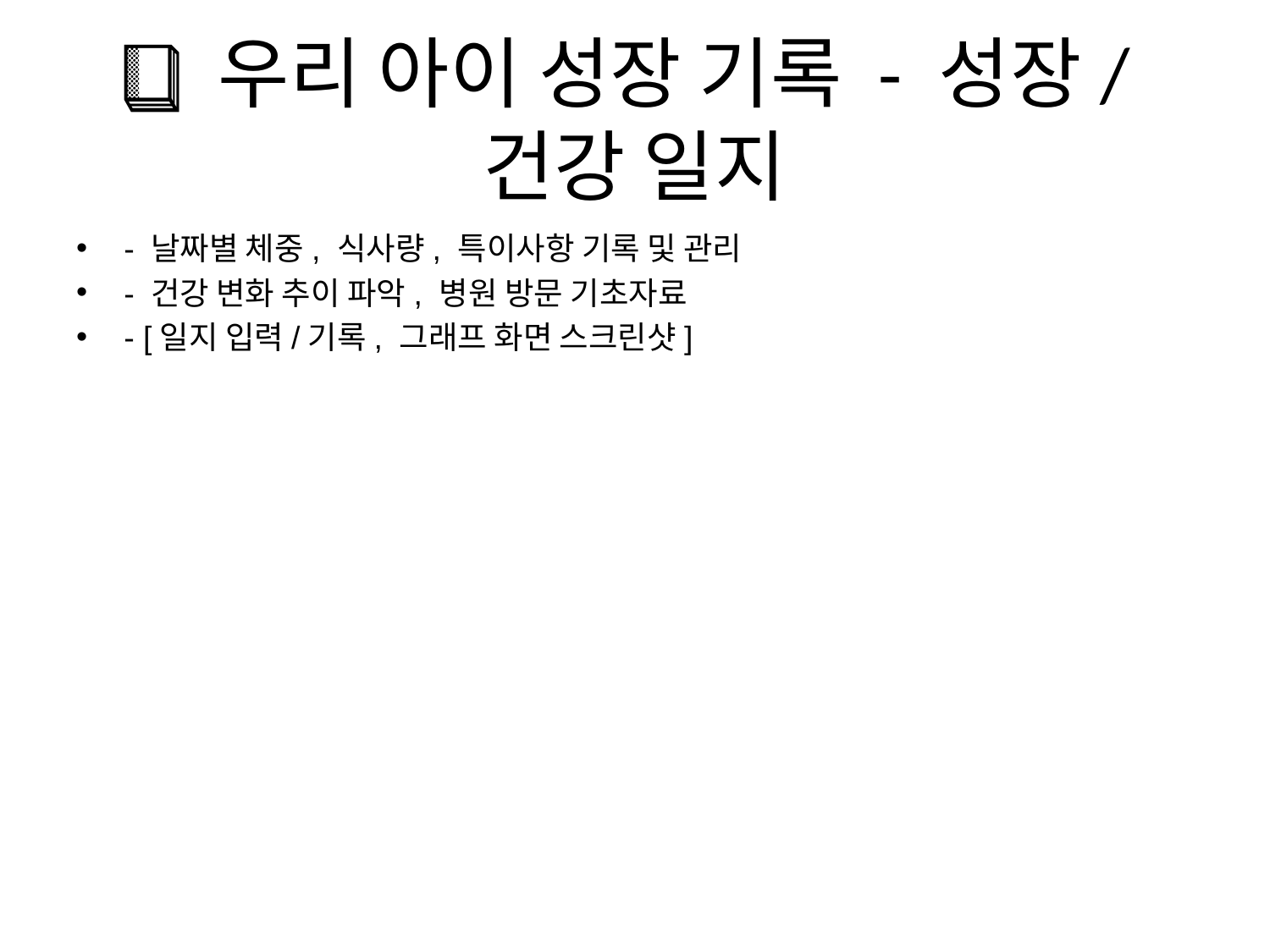

# 📔 우리 아이 성장 기록 - 성장/건강 일지
- 날짜별 체중, 식사량, 특이사항 기록 및 관리
- 건강 변화 추이 파악, 병원 방문 기초자료
- [일지 입력/기록, 그래프 화면 스크린샷]